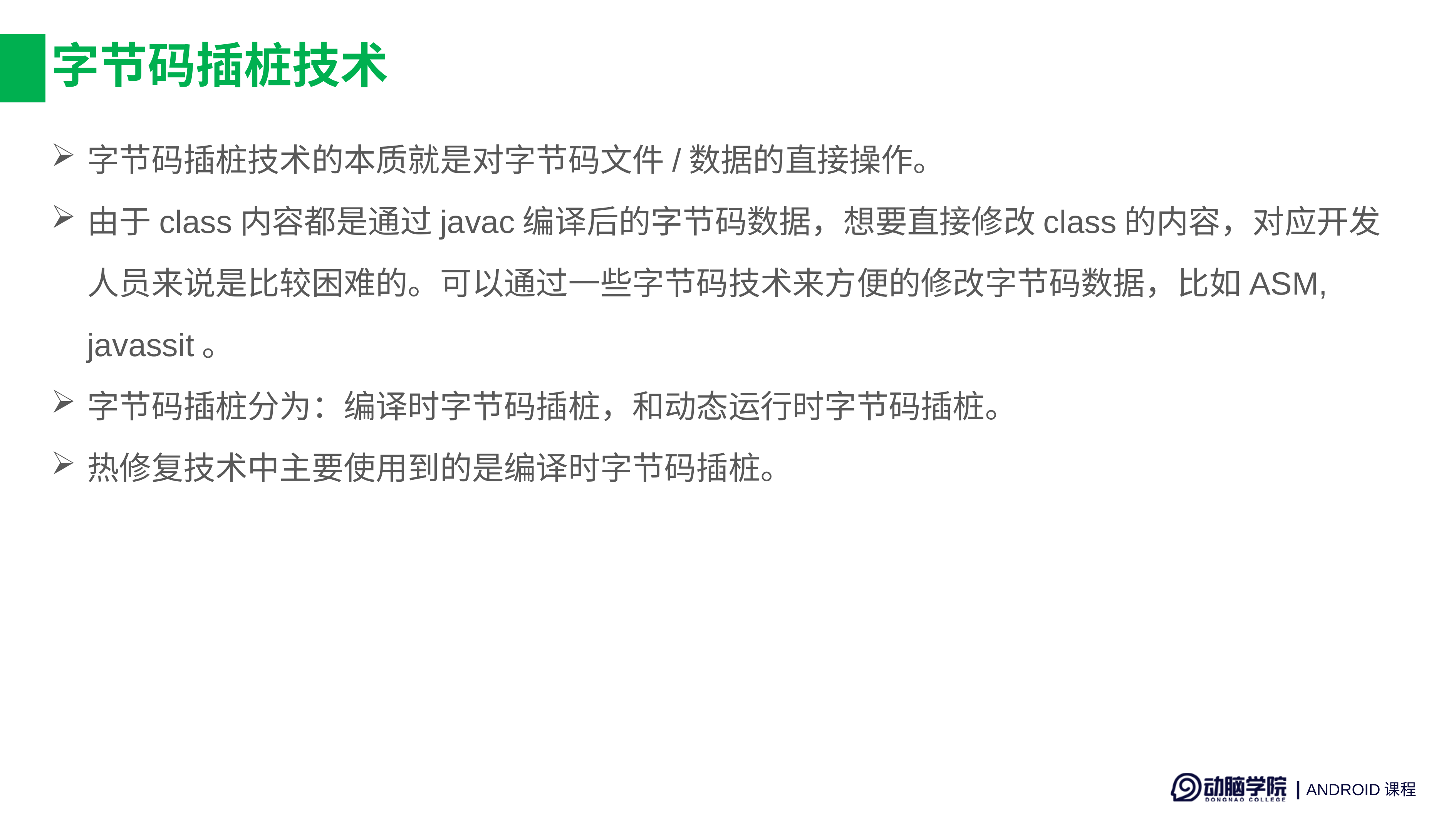

# 字节码插桩技术
字节码插桩技术的本质就是对字节码文件/数据的直接操作。
由于class内容都是通过javac编译后的字节码数据，想要直接修改class的内容，对应开发人员来说是比较困难的。可以通过一些字节码技术来方便的修改字节码数据，比如ASM, javassit。
字节码插桩分为：编译时字节码插桩，和动态运行时字节码插桩。
热修复技术中主要使用到的是编译时字节码插桩。